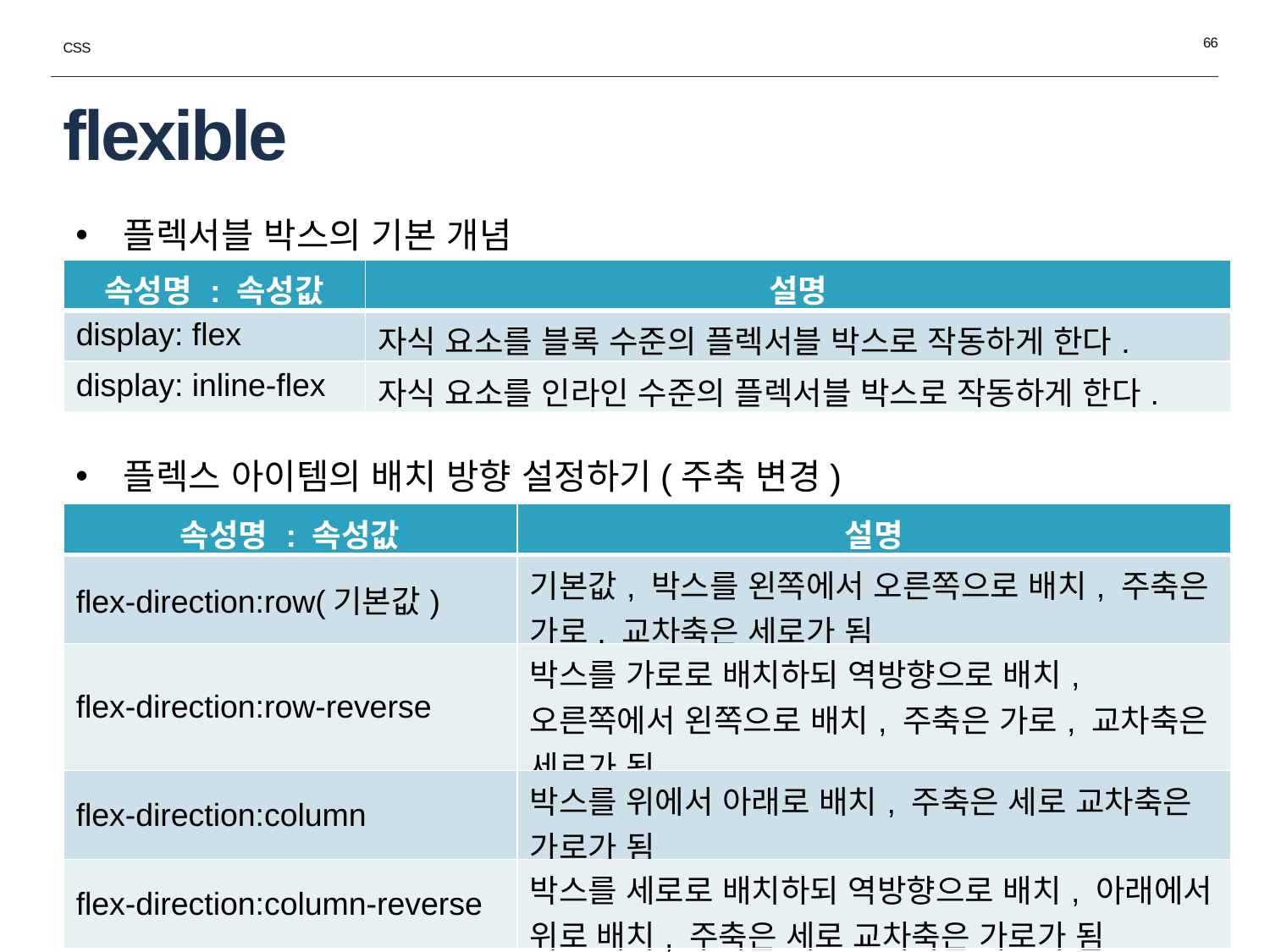

66
CSS
# flexible
플렉서블 박스의 기본 개념
| 속성명 : 속성값 | 설명 |
| --- | --- |
| display: flex | 자식 요소를 블록 수준의 플렉서블 박스로 작동하게 한다. |
| display: inline-flex | 자식 요소를 인라인 수준의 플렉서블 박스로 작동하게 한다. |
플렉스 아이템의 배치 방향 설정하기(주축 변경)
| 속성명 : 속성값 | 설명 |
| --- | --- |
| flex-direction:row(기본값) | 기본값, 박스를 왼쪽에서 오른쪽으로 배치, 주축은 가로, 교차축은 세로가 됨 |
| flex-direction:row-reverse | 박스를 가로로 배치하되 역방향으로 배치, 오른쪽에서 왼쪽으로 배치, 주축은 가로, 교차축은 세로가 됨 |
| flex-direction:column | 박스를 위에서 아래로 배치, 주축은 세로 교차축은 가로가 됨 |
| flex-direction:column-reverse | 박스를 세로로 배치하되 역방향으로 배치, 아래에서 위로 배치, 주축은 세로 교차축은 가로가 됨 |